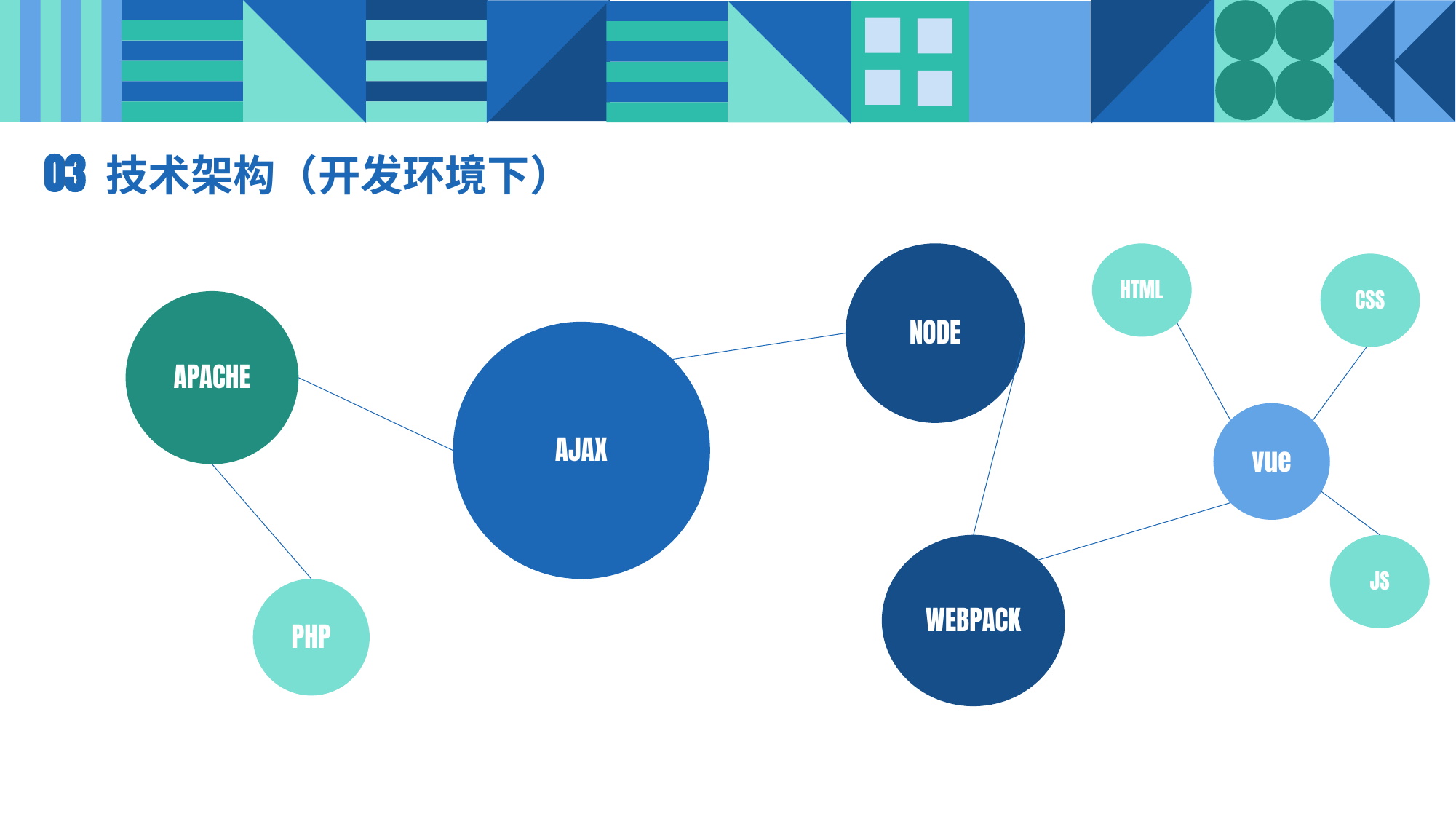

03 技术架构（开发环境下）
NODE
HTML
CSS
APACHE
AJAX
vue
WEBPACK
JS
PHP